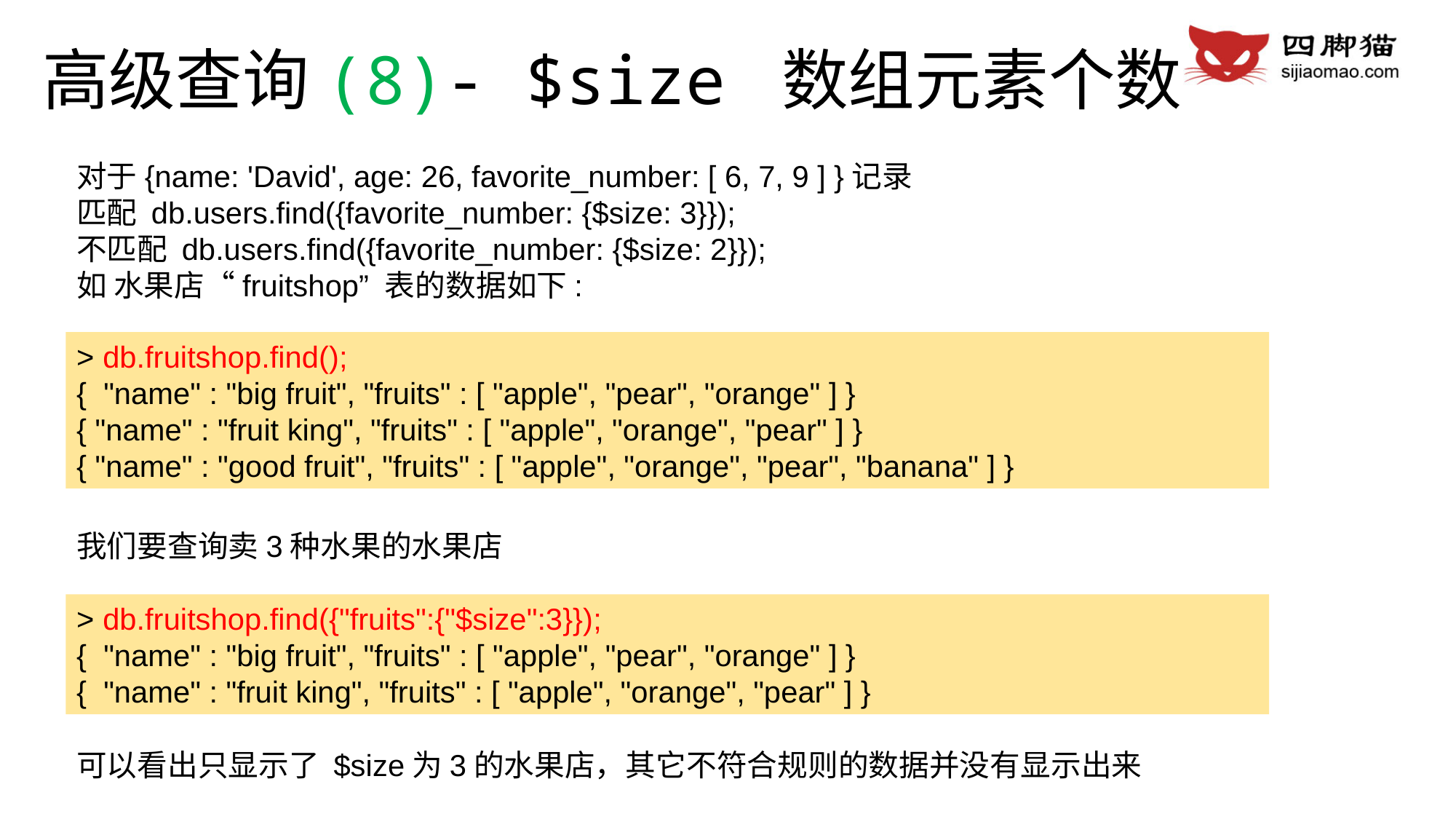

# 高级查询(8)- $size 数组元素个数
对于{name: 'David', age: 26, favorite_number: [ 6, 7, 9 ] }记录
匹配 db.users.find({favorite_number: {$size: 3}});
不匹配 db.users.find({favorite_number: {$size: 2}});
如 水果店“fruitshop” 表的数据如下:
> db.fruitshop.find();
{  "name" : "big fruit", "fruits" : [ "apple", "pear", "orange" ] }
{ "name" : "fruit king", "fruits" : [ "apple", "orange", "pear" ] }
{ "name" : "good fruit", "fruits" : [ "apple", "orange", "pear", "banana" ] }
我们要查询卖3种水果的水果店
> db.fruitshop.find({"fruits":{"$size":3}});
{  "name" : "big fruit", "fruits" : [ "apple", "pear", "orange" ] }
{  "name" : "fruit king", "fruits" : [ "apple", "orange", "pear" ] }
可以看出只显示了 $size为3的水果店，其它不符合规则的数据并没有显示出来